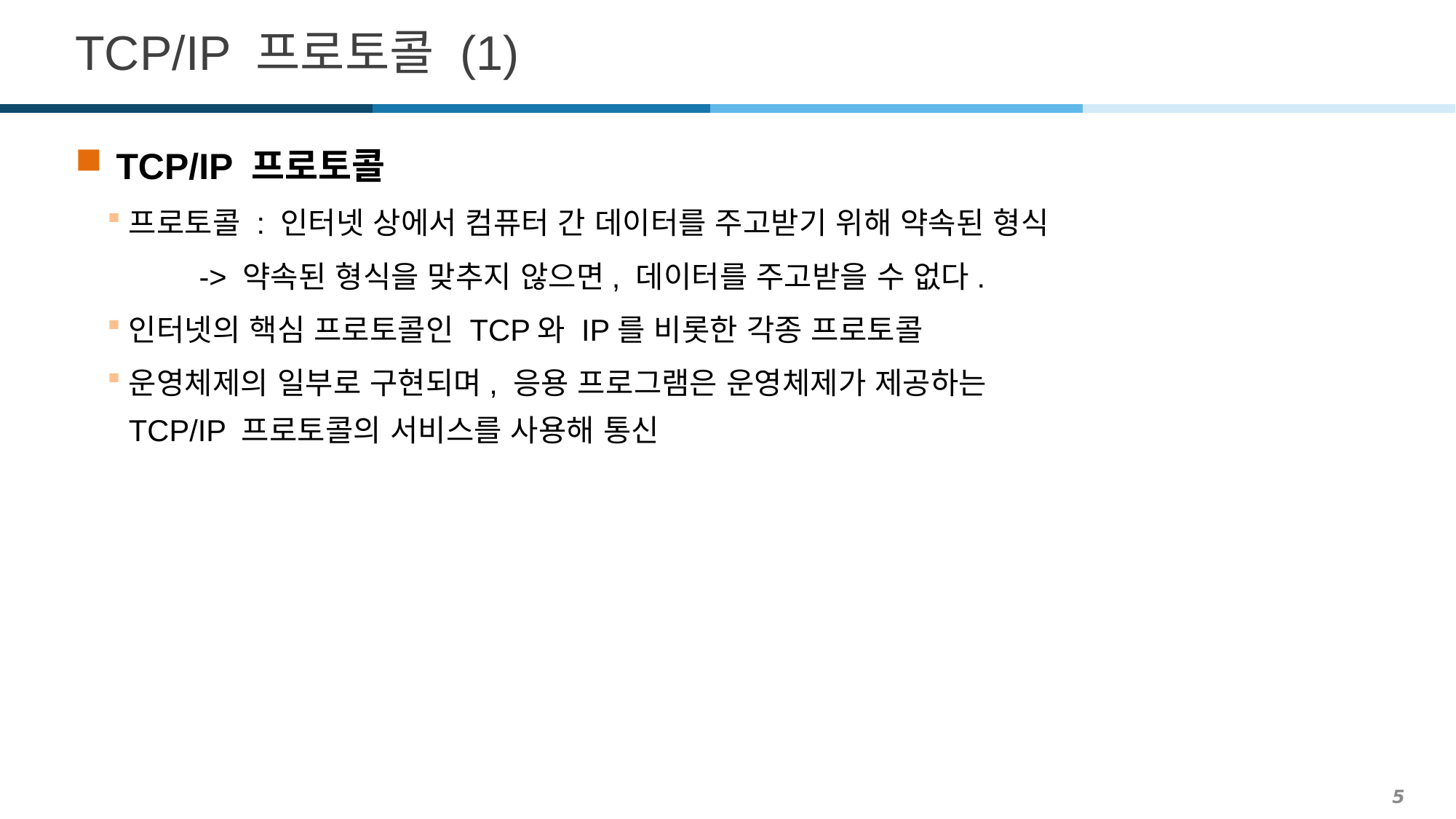

# TCP/IP 프로토콜 (1)
TCP/IP 프로토콜
프로토콜 : 인터넷 상에서 컴퓨터 간 데이터를 주고받기 위해 약속된 형식
           -> 약속된 형식을 맞추지 않으면, 데이터를 주고받을 수 없다.
인터넷의 핵심 프로토콜인 TCP와 IP를 비롯한 각종 프로토콜
운영체제의 일부로 구현되며, 응용 프로그램은 운영체제가 제공하는
TCP/IP 프로토콜의 서비스를 사용해 통신